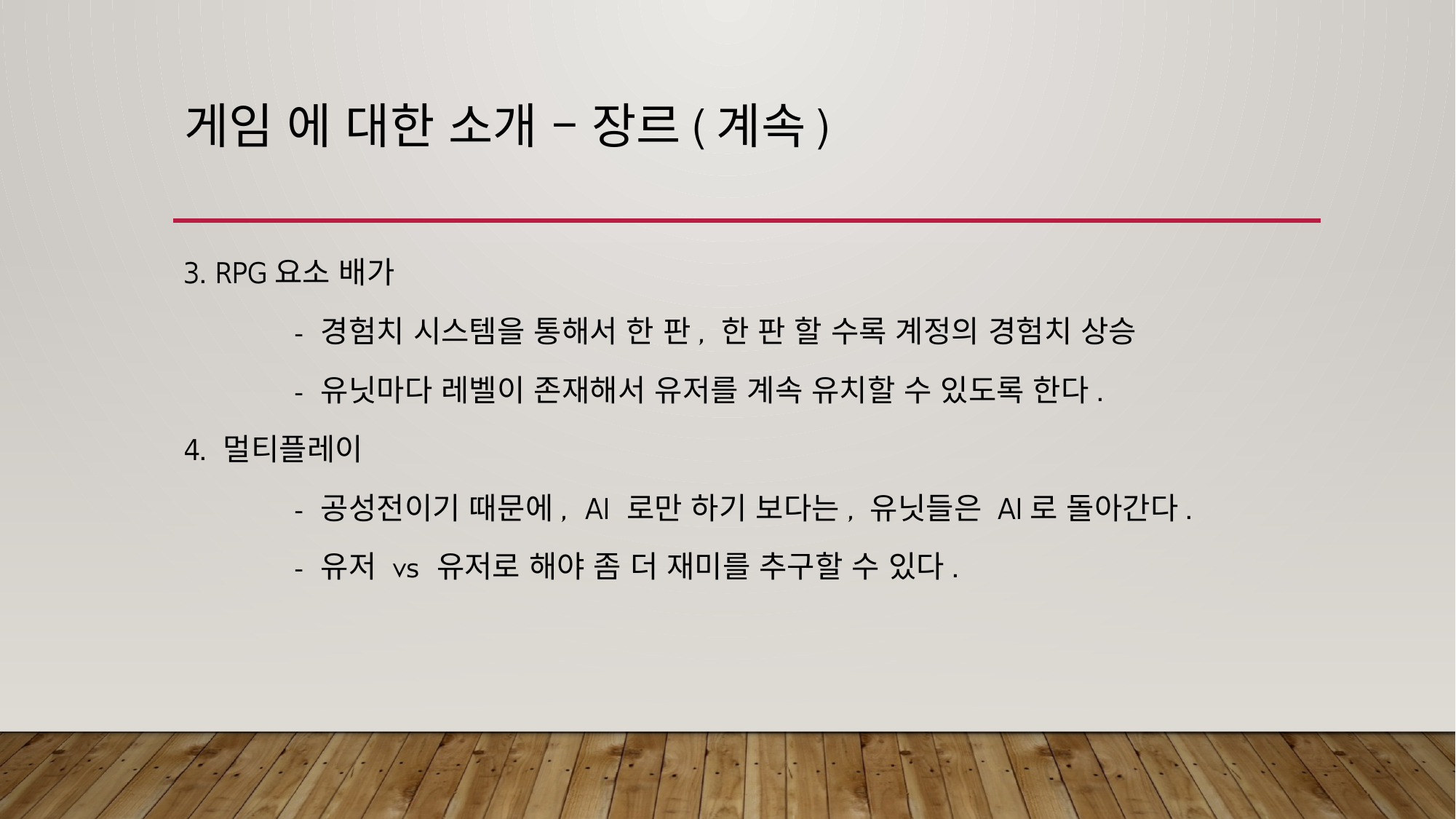

# 게임 에 대한 소개 – 장르(계속)
3. RPG요소 배가
	- 경험치 시스템을 통해서 한 판, 한 판 할 수록 계정의 경험치 상승
	- 유닛마다 레벨이 존재해서 유저를 계속 유치할 수 있도록 한다.
4. 멀티플레이
	- 공성전이기 때문에,  AI 로만 하기 보다는, 유닛들은 AI로 돌아간다.
	- 유저 vs 유저로 해야 좀 더 재미를 추구할 수 있다.